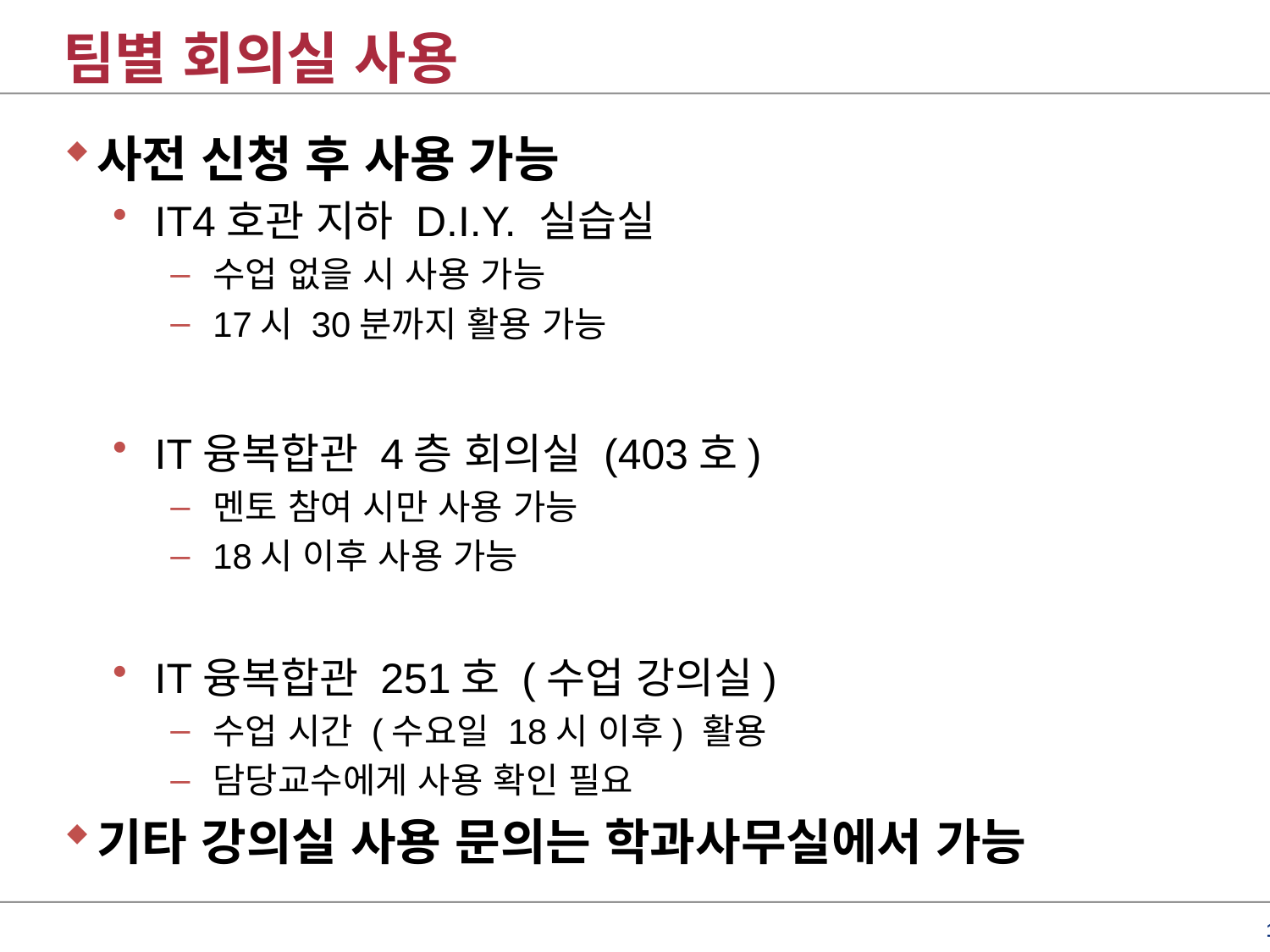

# 팀별 회의실 사용
사전 신청 후 사용 가능
IT4호관 지하 D.I.Y. 실습실
수업 없을 시 사용 가능
17시 30분까지 활용 가능

IT융복합관 4층 회의실 (403호)
멘토 참여 시만 사용 가능
18시 이후 사용 가능

IT융복합관 251호 (수업 강의실)
수업 시간 (수요일 18시 이후) 활용
담당교수에게 사용 확인 필요
기타 강의실 사용 문의는 학과사무실에서 가능